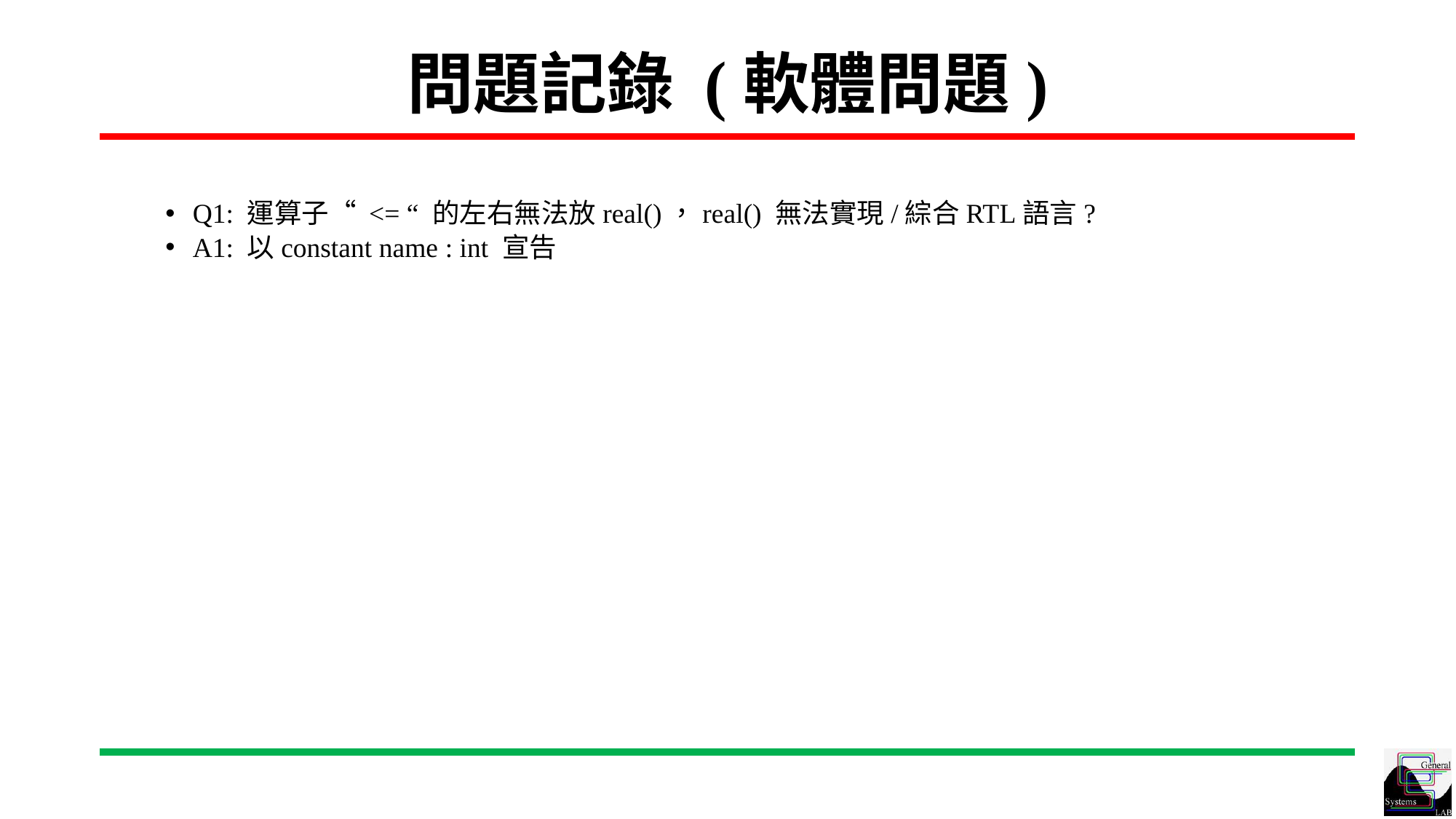

# 問題記錄 (軟體問題)

Q1: 運算子“ <= “ 的左右無法放real()，real() 無法實現/綜合RTL語言?
A1: 以constant name : int 宣告